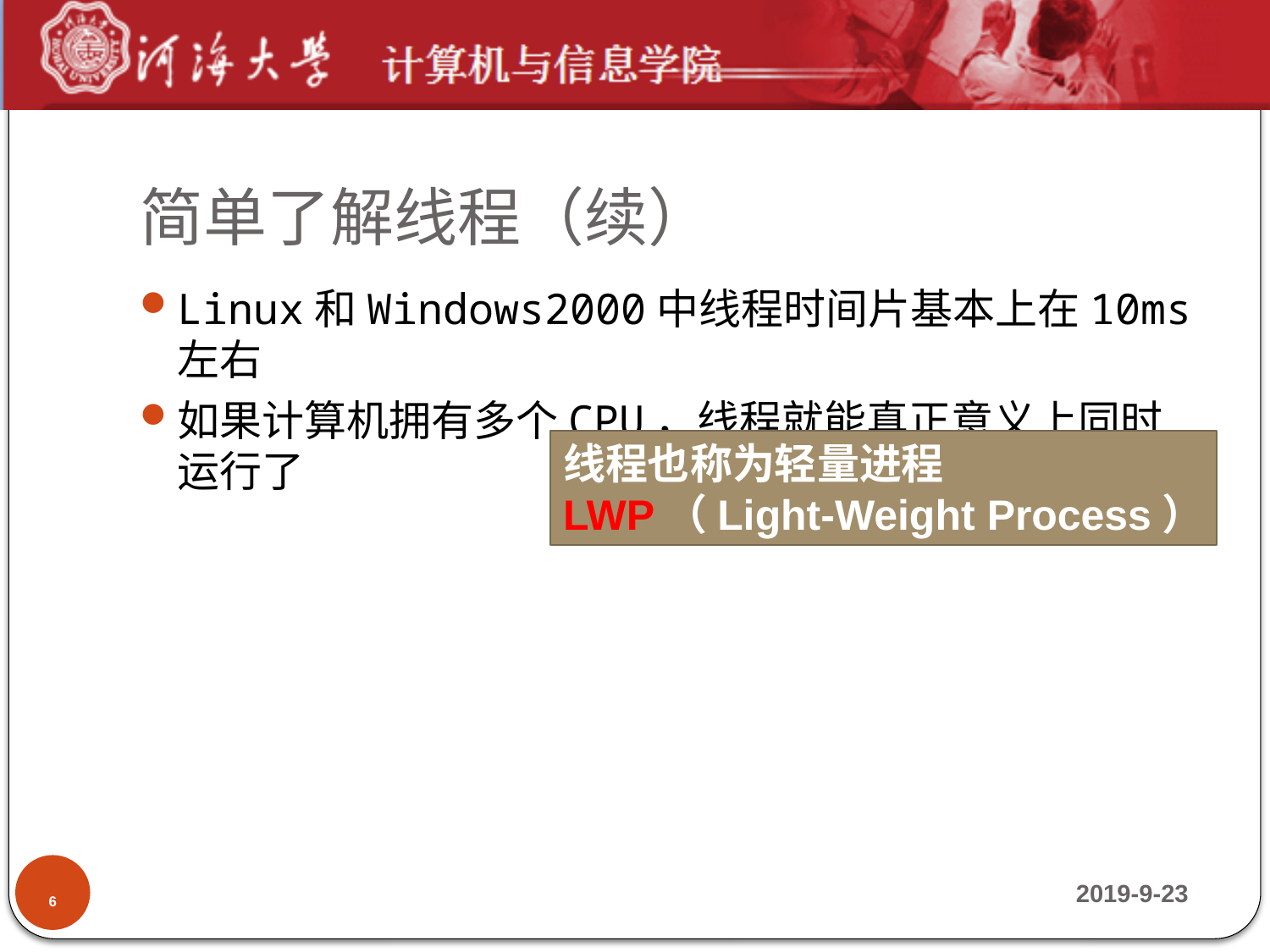

# 简单了解线程（续）
Linux和Windows2000中线程时间片基本上在10ms左右
如果计算机拥有多个CPU，线程就能真正意义上同时运行了

线程也称为轻量进程
LWP（Light-Weight Process）
6
2019-9-23